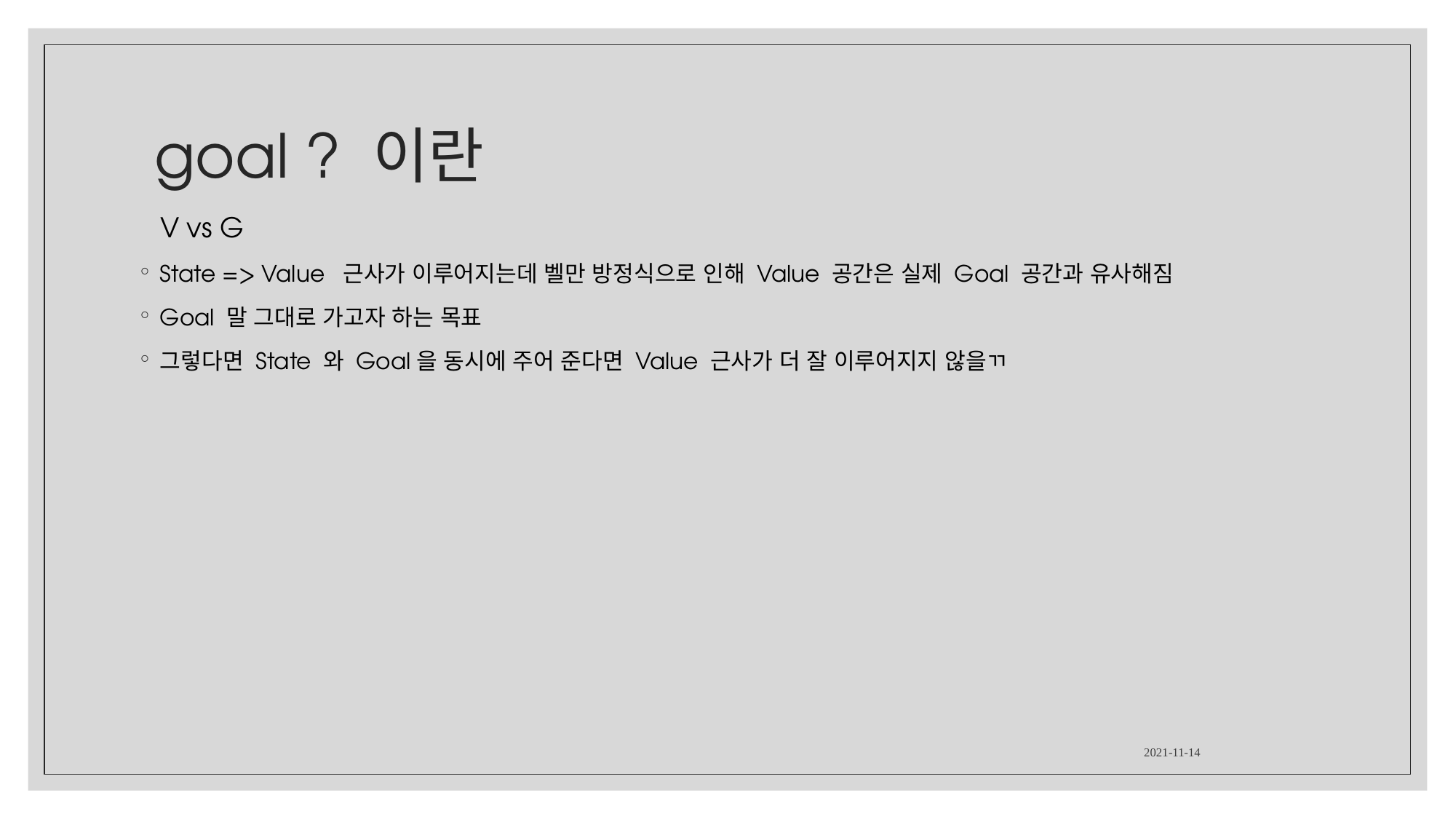

# goal ? 이란
V vs G
State => Value  근사가 이루어지는데 벨만 방정식으로 인해 Value 공간은 실제 Goal 공간과 유사해짐
Goal 말 그대로 가고자 하는 목표
그렇다면 State 와 Goal을 동시에 주어 준다면 Value 근사가 더 잘 이루어지지 않을ㄲ
2021-11-14